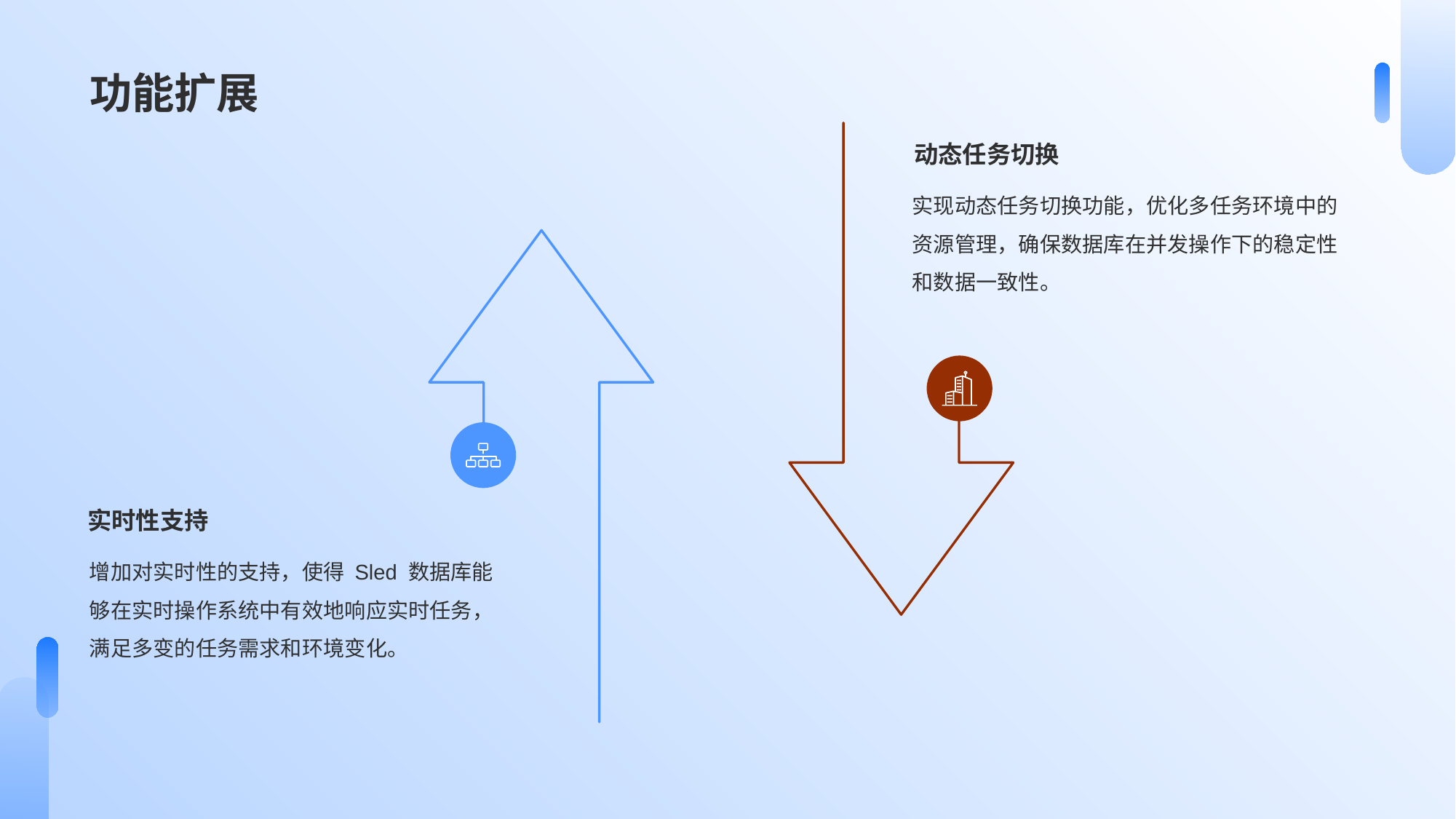

# 功能扩展

动态任务切换
实现动态任务切换功能，优化多任务环境中的资源管理，确保数据库在并发操作下的稳定性和数据一致性。

实时性支持
增加对实时性的支持，使得 Sled 数据库能够在实时操作系统中有效地响应实时任务，满足多变的任务需求和环境变化。